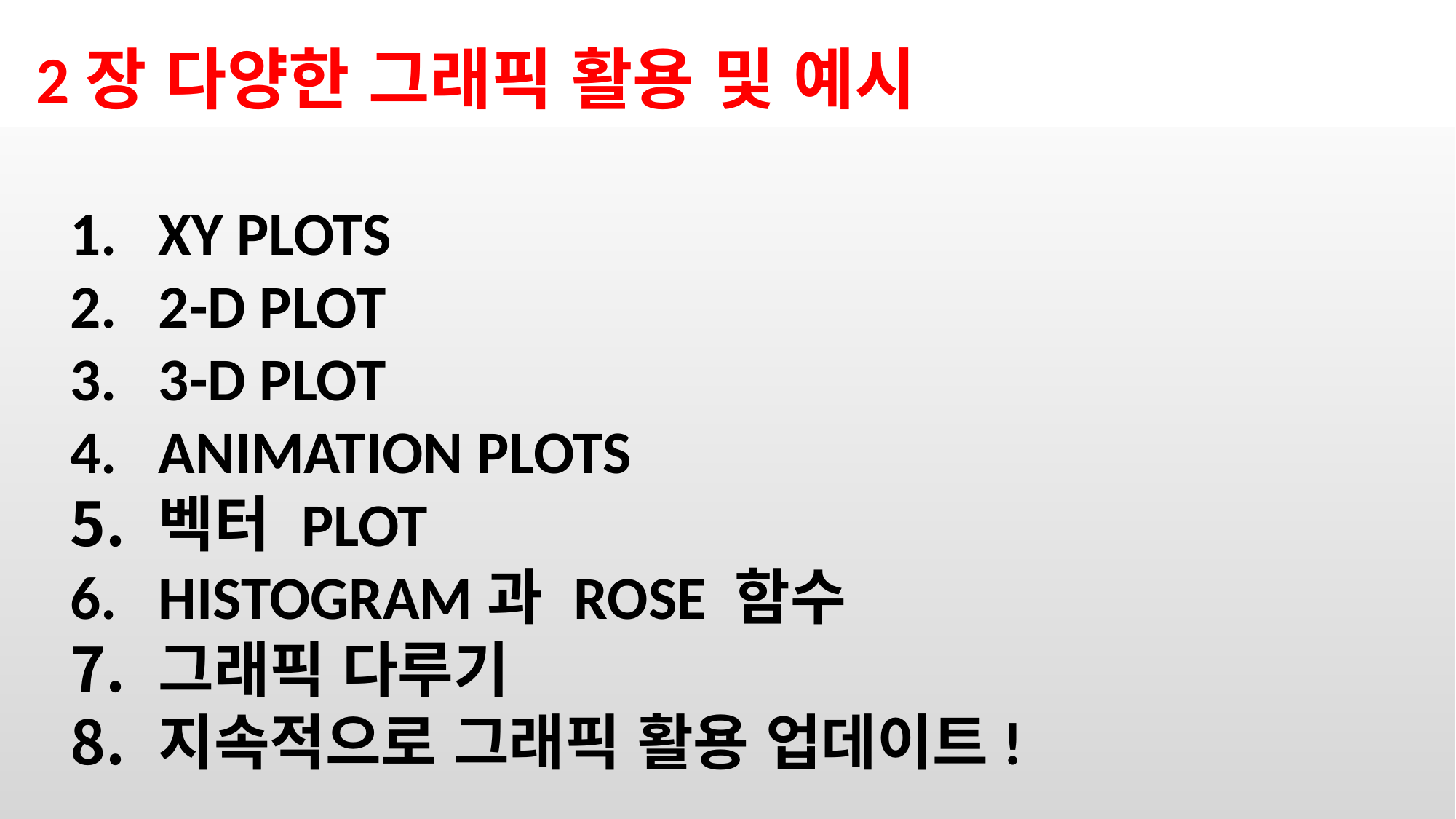

2장 다양한 그래픽 활용 및 예시
XY PLOTS
2-D PLOT
3-D PLOT
ANIMATION PLOTS
벡터 PLOT
HISTOGRAM과 ROSE 함수
그래픽 다루기
지속적으로 그래픽 활용 업데이트!